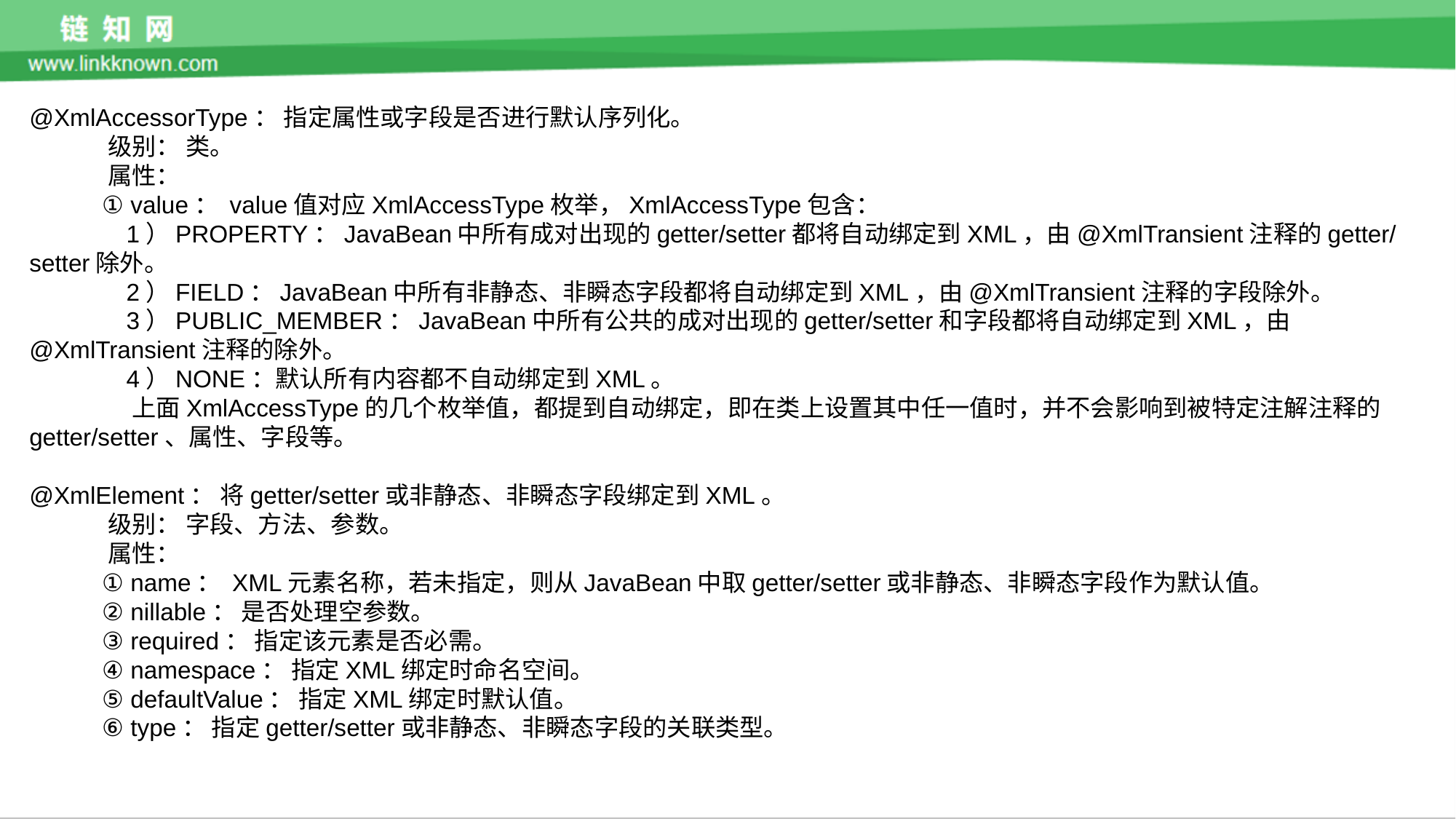

@XmlAccessorType： 指定属性或字段是否进行默认序列化。
   级别： 类。
   属性：
   ① value： value值对应XmlAccessType枚举，XmlAccessType包含：
    1）PROPERTY：JavaBean中所有成对出现的getter/setter都将自动绑定到XML，由@XmlTransient注释的getter/setter除外。
    2）FIELD：JavaBean中所有非静态、非瞬态字段都将自动绑定到XML，由@XmlTransient注释的字段除外。
    3）PUBLIC_MEMBER：JavaBean中所有公共的成对出现的getter/setter和字段都将自动绑定到XML，由@XmlTransient注释的除外。
    4）NONE：默认所有内容都不自动绑定到XML。
    上面XmlAccessType的几个枚举值，都提到自动绑定，即在类上设置其中任一值时，并不会影响到被特定注解注释的getter/setter、属性、字段等。

@XmlElement： 将getter/setter或非静态、非瞬态字段绑定到XML。
   级别： 字段、方法、参数。
   属性：
   ① name： XML元素名称，若未指定，则从JavaBean中取getter/setter或非静态、非瞬态字段作为默认值。
   ② nillable： 是否处理空参数。
​   ③ required： 指定该元素是否必需。
   ④ namespace： 指定XML绑定时命名空间。
   ⑤ defaultValue： 指定XML绑定时默认值。
   ⑥ type： 指定getter/setter或非静态、非瞬态字段的关联类型。